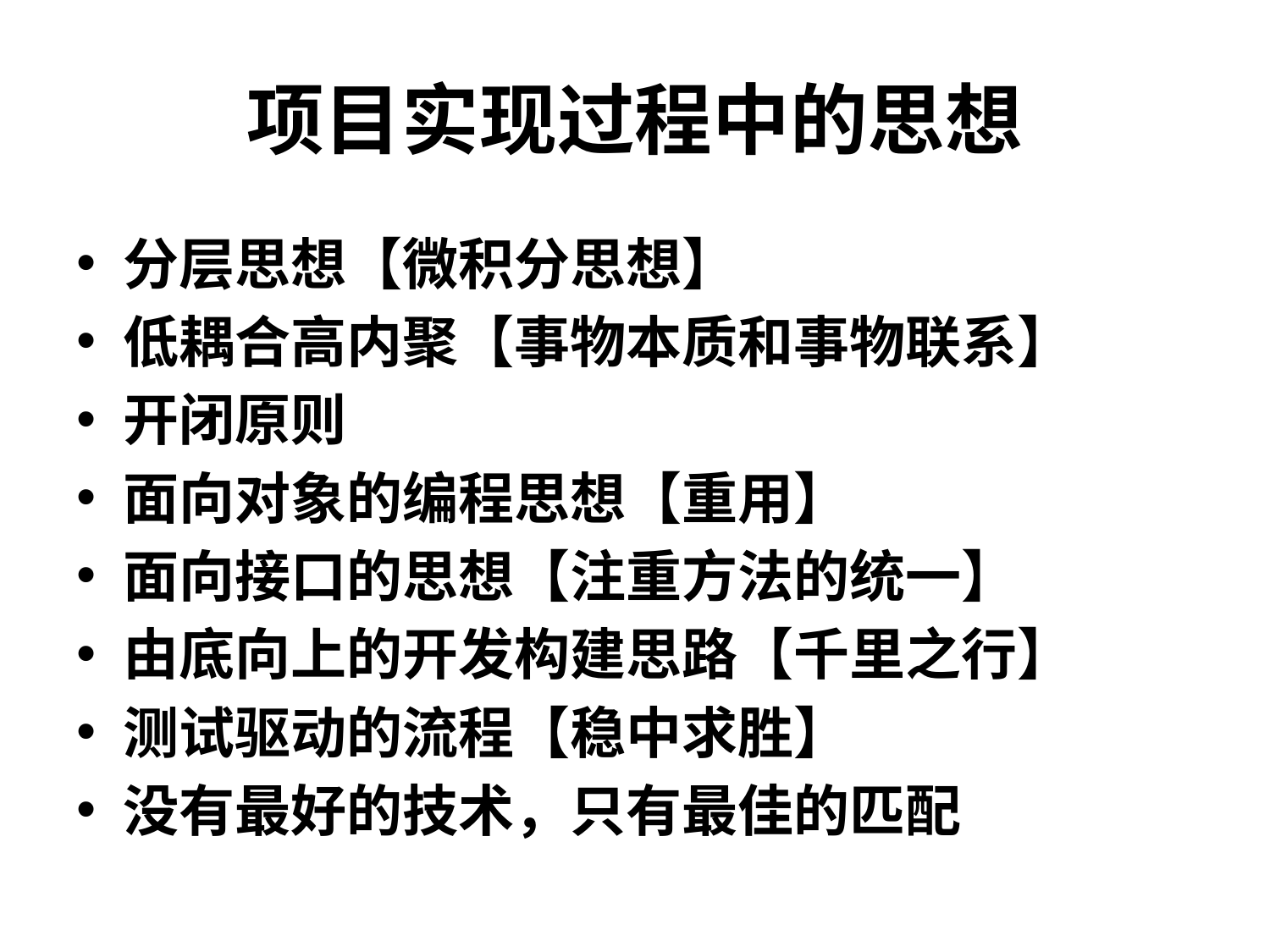

# 项目实现过程中的思想
分层思想【微积分思想】
低耦合高内聚【事物本质和事物联系】
开闭原则
面向对象的编程思想【重用】
面向接口的思想【注重方法的统一】
由底向上的开发构建思路【千里之行】
测试驱动的流程【稳中求胜】
没有最好的技术，只有最佳的匹配